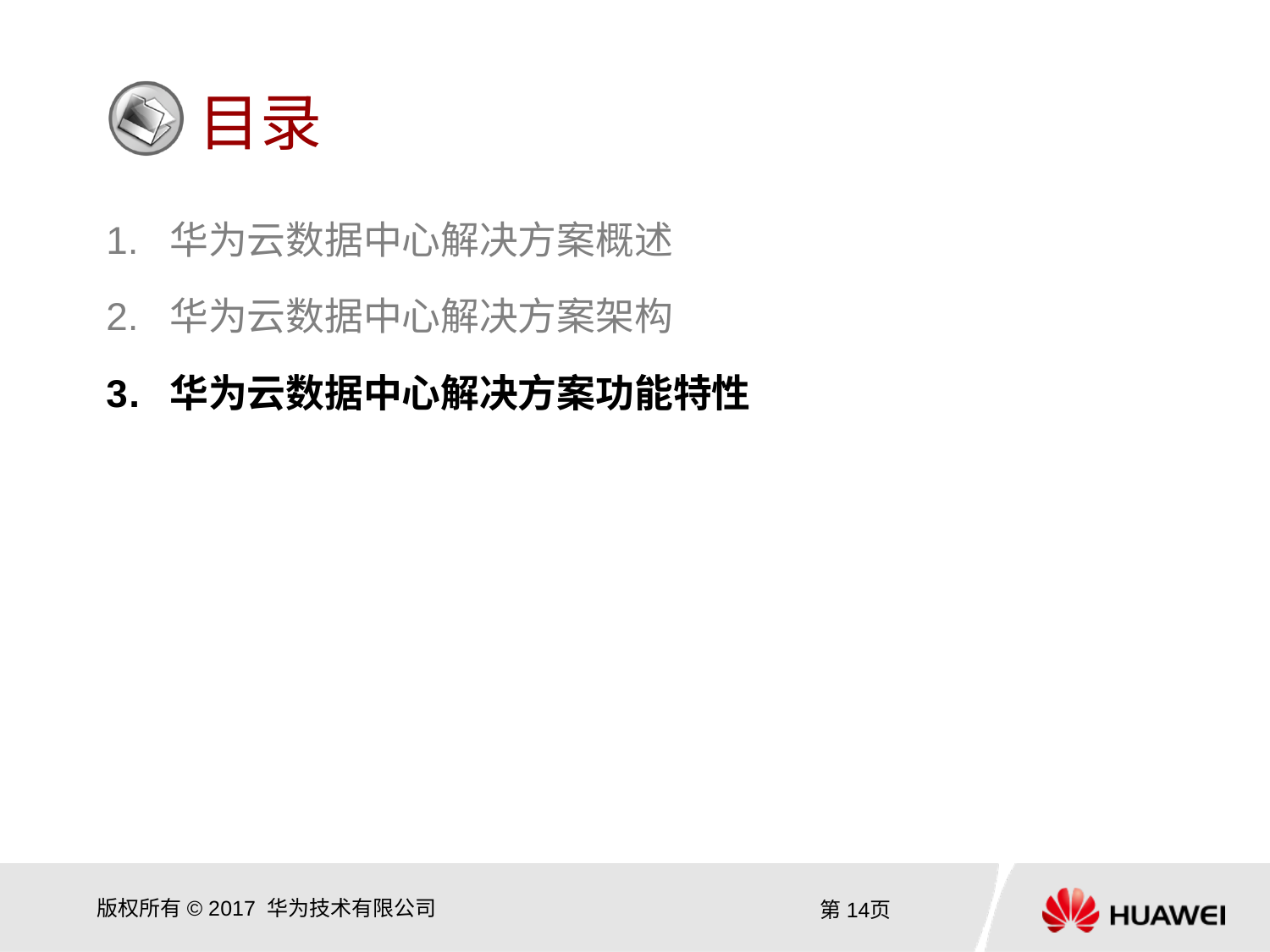

华为云数据中心解决方案概述
华为云数据中心解决方案架构
华为云数据中心解决方案功能特性